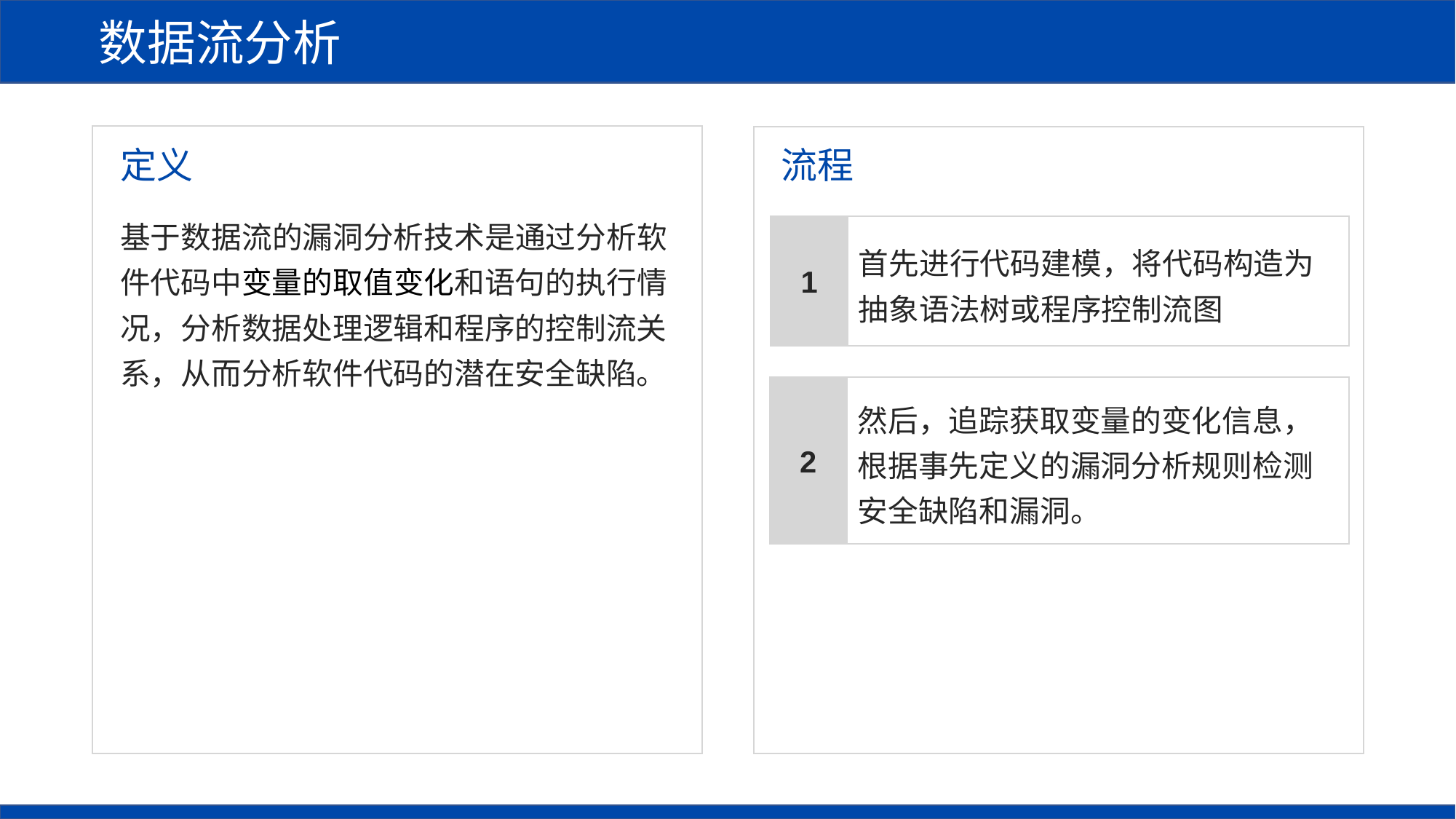

数据流分析

流程
定义
基于数据流的漏洞分析技术是通过分析软件代码中变量的取值变化和语句的执行情况，分析数据处理逻辑和程序的控制流关系，从而分析软件代码的潜在安全缺陷。
首先进行代码建模，将代码构造为抽象语法树或程序控制流图
1
然后，追踪获取变量的变化信息，根据事先定义的漏洞分析规则检测安全缺陷和漏洞。
2